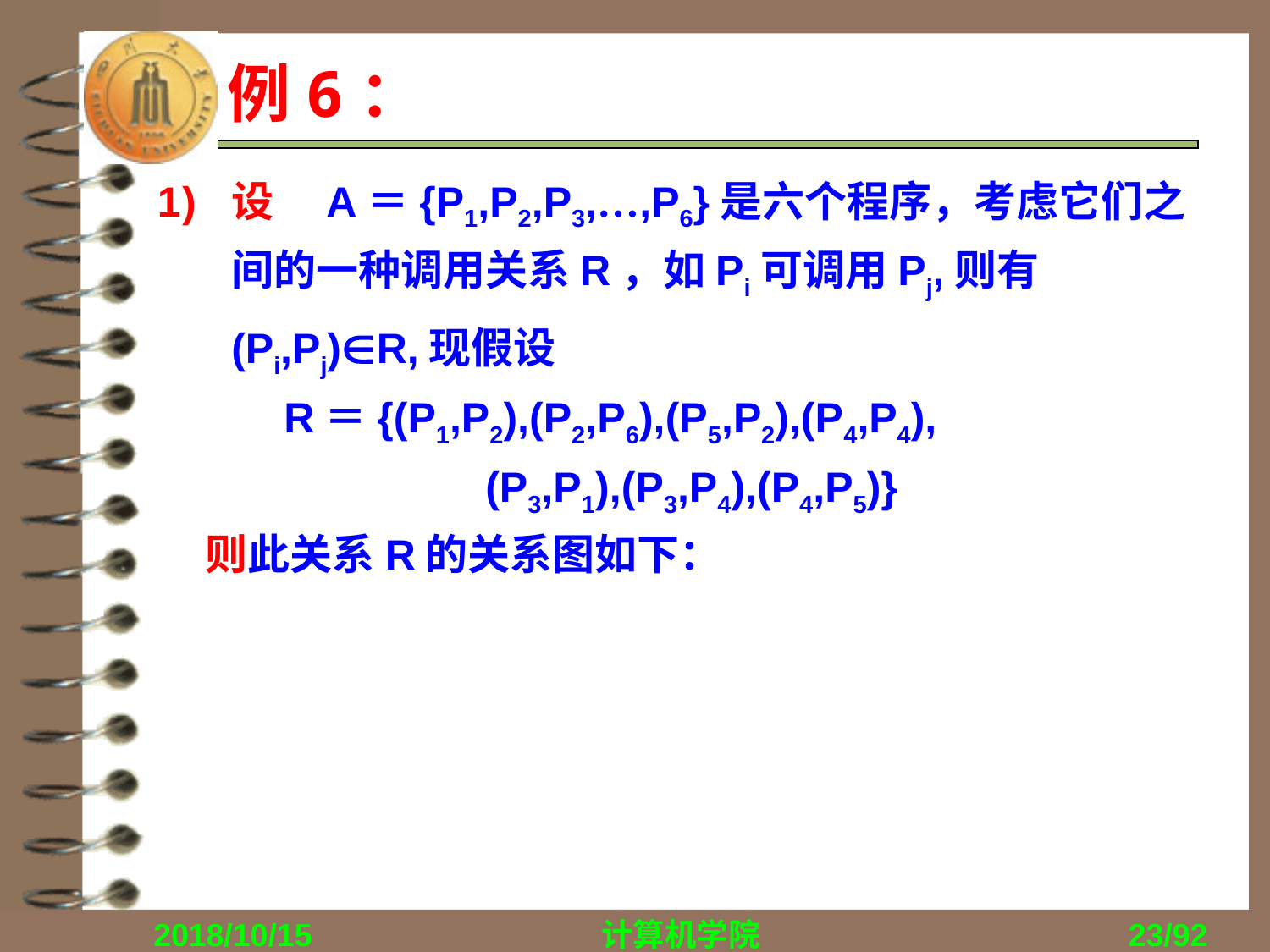

# 例6：
设　A＝{P1,P2,P3,…,P6}是六个程序，考虑它们之间的一种调用关系R，如Pi可调用Pj,则有(Pi,Pj)∈R,现假设
	　R＝{(P1,P2),(P2,P6),(P5,P2),(P4,P4),
			(P3,P1),(P3,P4),(P4,P5)}
    则此关系R的关系图如下：
2018/10/15
计算机学院
23/92